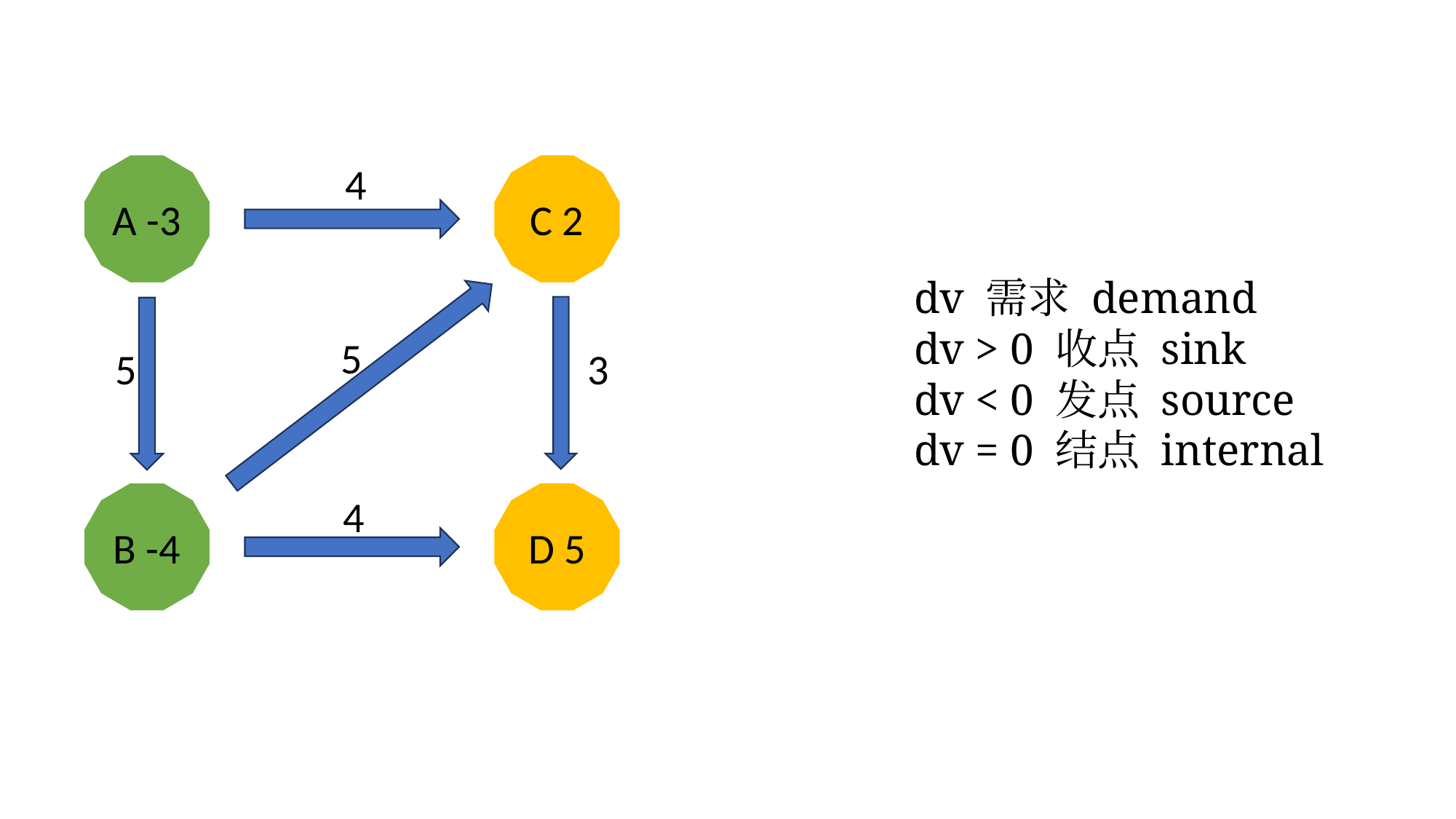

4
A -3
C 2

dv 需求 demand
dv > 0 收点 sink
dv < 0 发点 source
dv = 0 结点 internal
5
5
3

D 5
B -4
4